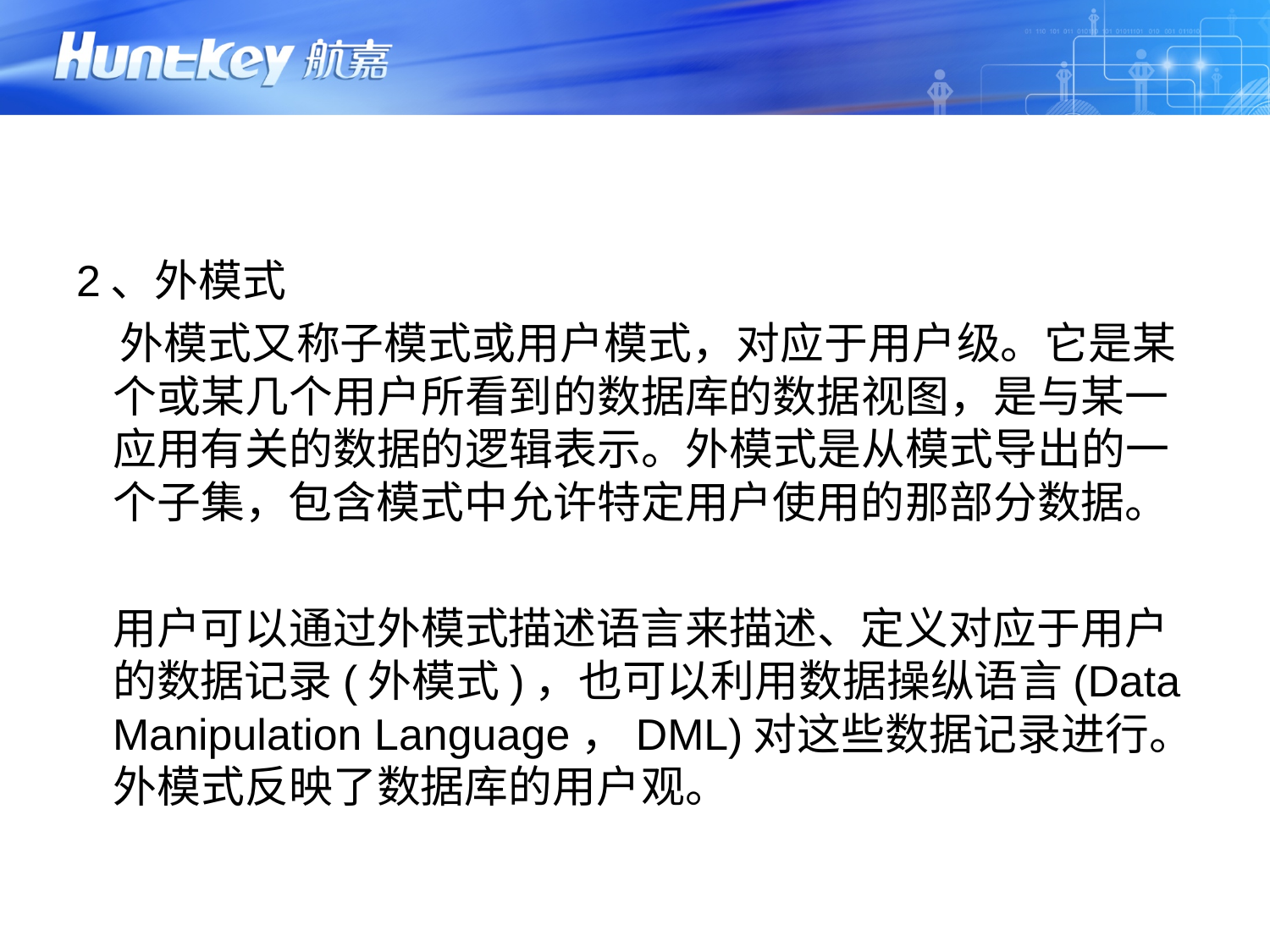

#
2、外模式
　外模式又称子模式或用户模式，对应于用户级。它是某个或某几个用户所看到的数据库的数据视图，是与某一应用有关的数据的逻辑表示。外模式是从模式导出的一个子集，包含模式中允许特定用户使用的那部分数据。

	用户可以通过外模式描述语言来描述、定义对应于用户的数据记录(外模式)，也可以利用数据操纵语言(Data Manipulation Language，DML)对这些数据记录进行。外模式反映了数据库的用户观。